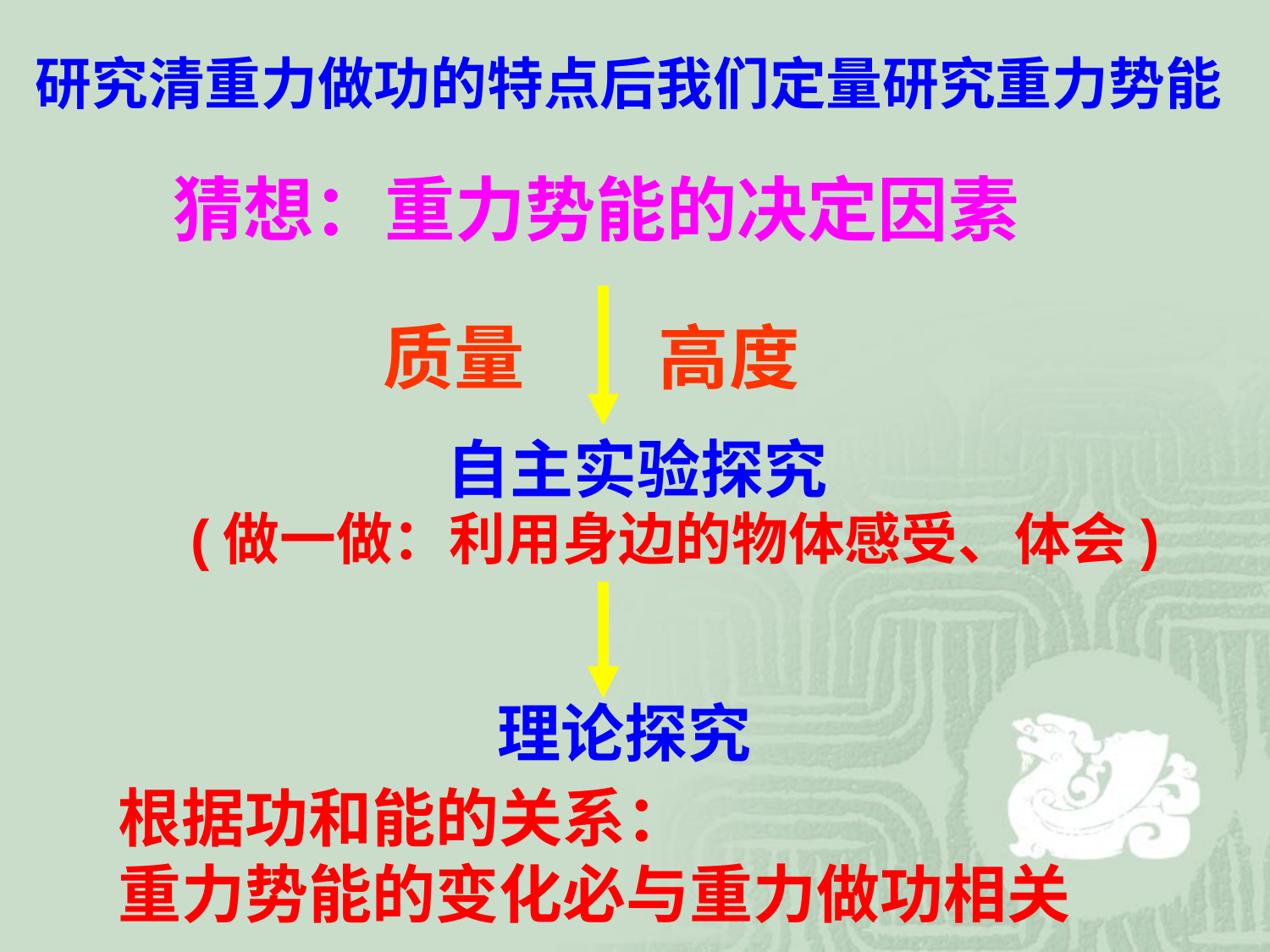

研究清重力做功的特点后我们定量研究重力势能
猜想：重力势能的决定因素

质量
高度
自主实验探究
(做一做：利用身边的物体感受、体会)

   理论探究
根据功和能的关系：
重力势能的变化必与重力做功相关